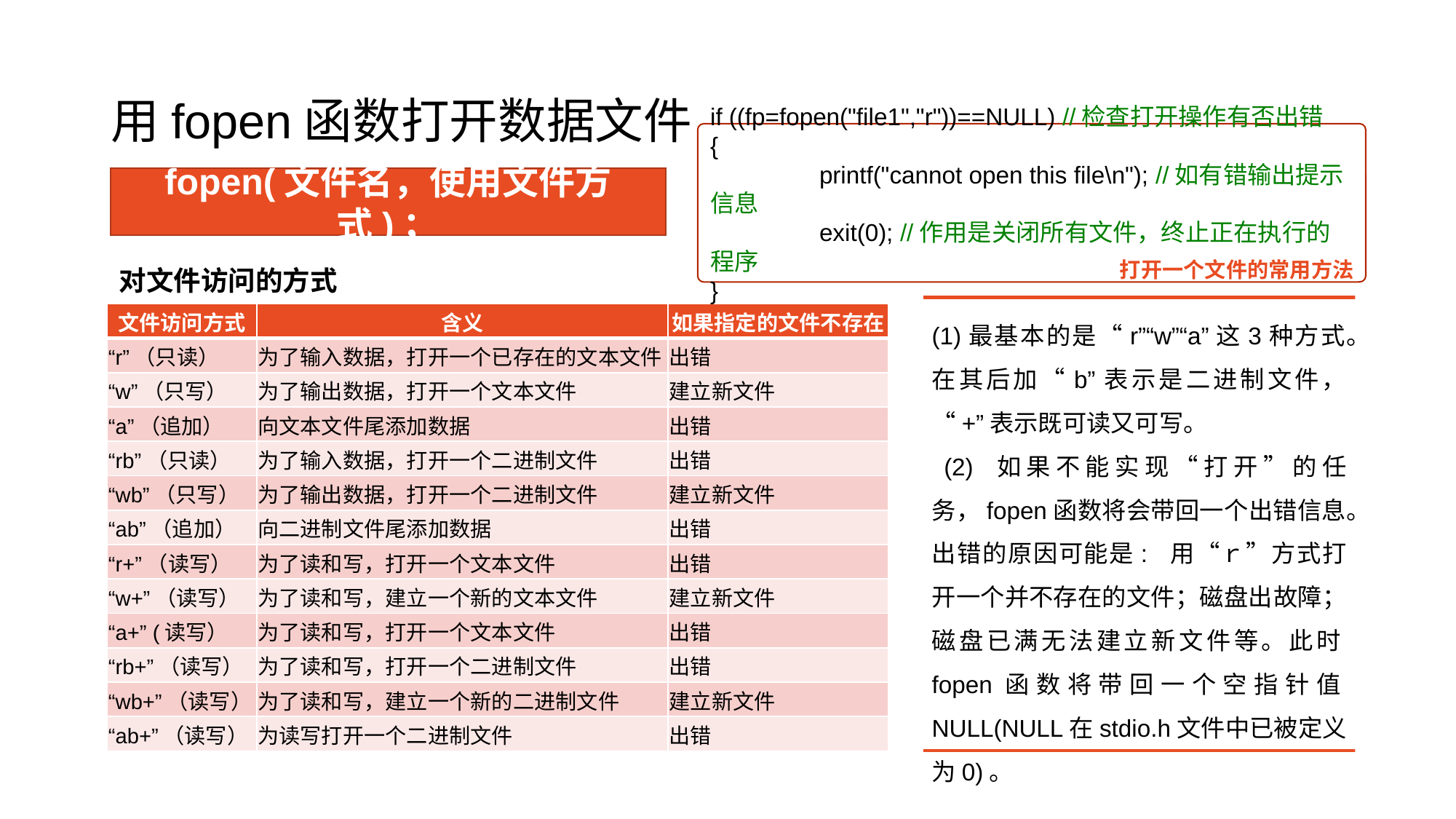

# 用fopen函数打开数据文件
if ((fp=fopen("file1","r"))==NULL) //检查打开操作有否出错
{
	printf("cannot open this file\n"); //如有错输出提示信息
	exit(0); //作用是关闭所有文件，终止正在执行的程序
}
fopen(文件名，使用文件方式)；
对文件访问的方式
打开一个文件的常用方法
(1)最基本的是“r”“w”“a”这3种方式。在其后加“b”表示是二进制文件，“+”表示既可读又可写。
 (2) 如果不能实现“打开”的任务，fopen函数将会带回一个出错信息。出错的原因可能是:  用“ｒ”方式打开一个并不存在的文件；磁盘出故障；磁盘已满无法建立新文件等。此时fopen函数将带回一个空指针值NULL(NULL在stdio.h文件中已被定义为0)。
| 文件访问方式 | 含义 | 如果指定的文件不存在 |
| --- | --- | --- |
| “r”（只读） | 为了输入数据，打开一个已存在的文本文件 | 出错 |
| “w”（只写） | 为了输出数据，打开一个文本文件 | 建立新文件 |
| “a”（追加） | 向文本文件尾添加数据 | 出错 |
| “rb”（只读） | 为了输入数据，打开一个二进制文件 | 出错 |
| “wb”（只写） | 为了输出数据，打开一个二进制文件 | 建立新文件 |
| “ab”（追加） | 向二进制文件尾添加数据 | 出错 |
| “r+”（读写） | 为了读和写，打开一个文本文件 | 出错 |
| “w+”（读写） | 为了读和写，建立一个新的文本文件 | 建立新文件 |
| “a+” (读写） | 为了读和写，打开一个文本文件 | 出错 |
| “rb+”（读写） | 为了读和写，打开一个二进制文件 | 出错 |
| “wb+”（读写） | 为了读和写，建立一个新的二进制文件 | 建立新文件 |
| “ab+”（读写） | 为读写打开一个二进制文件 | 出错 |